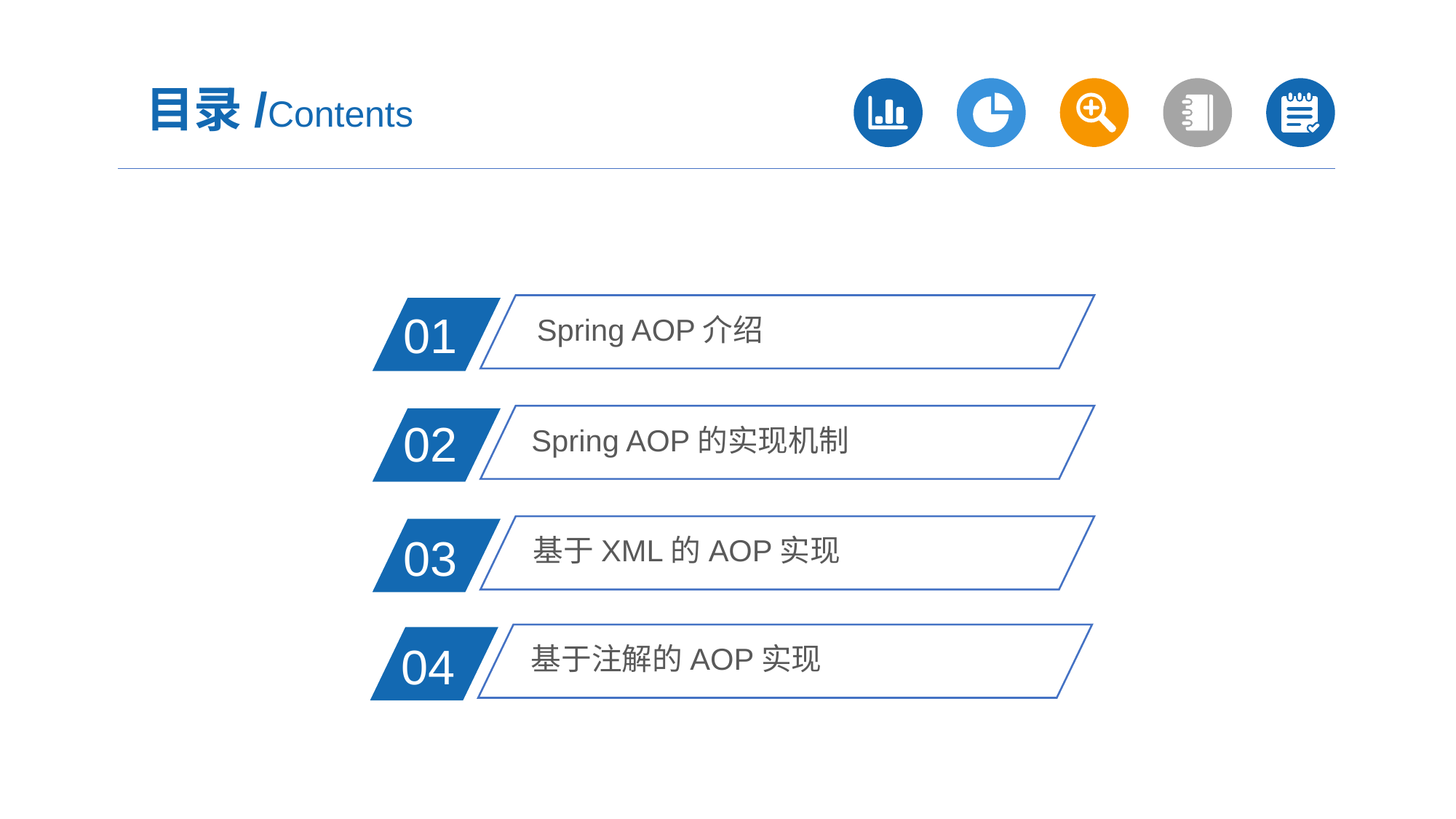

目录/Contents

Spring AOP介绍

01

Spring AOP的实现机制
02

基于XML的AOP实现

03

基于注解的AOP实现

04